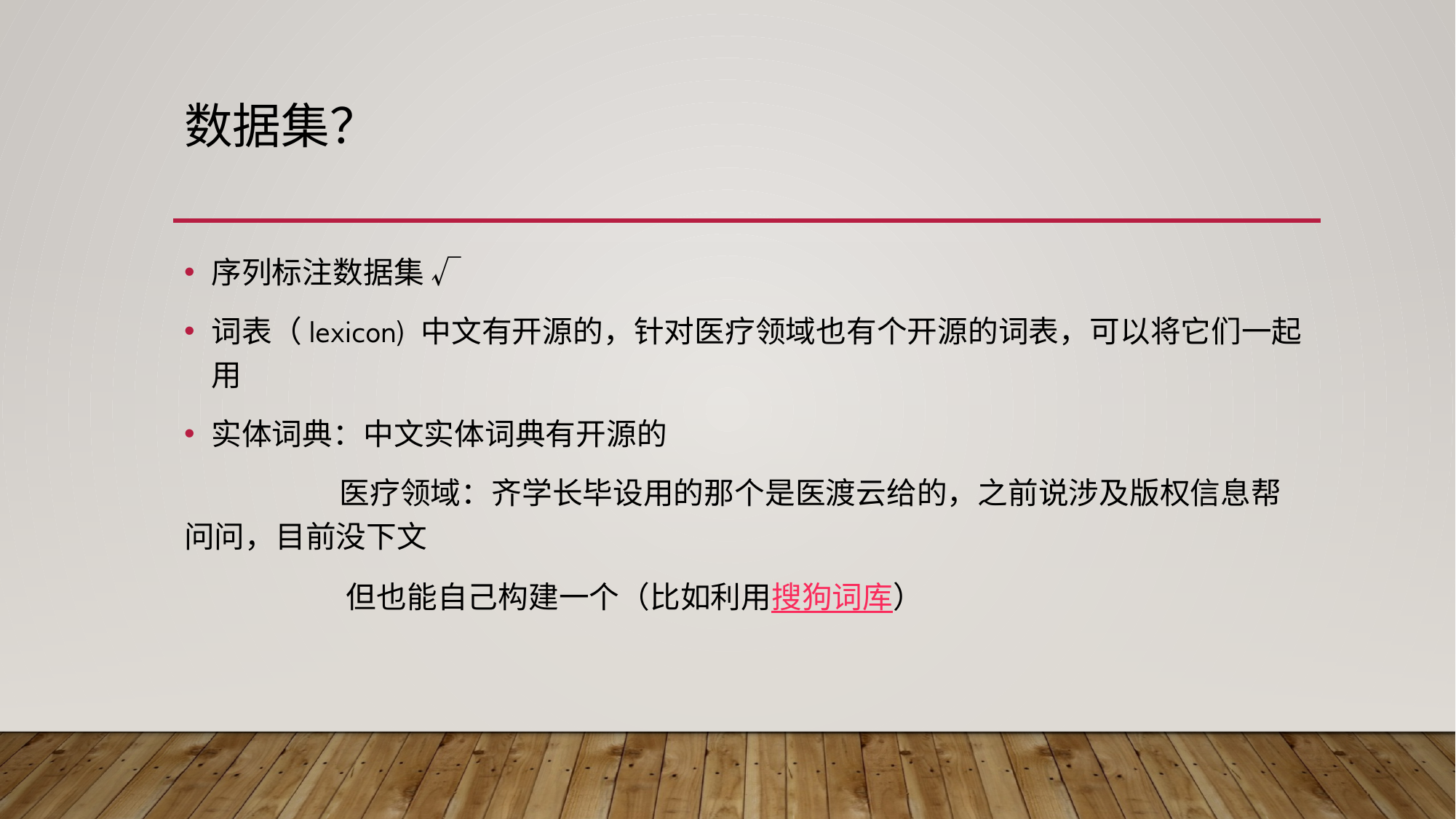

# 数据集？
序列标注数据集 √
词表（lexicon) 中文有开源的，针对医疗领域也有个开源的词表，可以将它们一起用
实体词典：中文实体词典有开源的
                      医疗领域：齐学长毕设用的那个是医渡云给的，之前说涉及版权信息帮问问，目前没下文
                       但也能自己构建一个（比如利用搜狗词库）